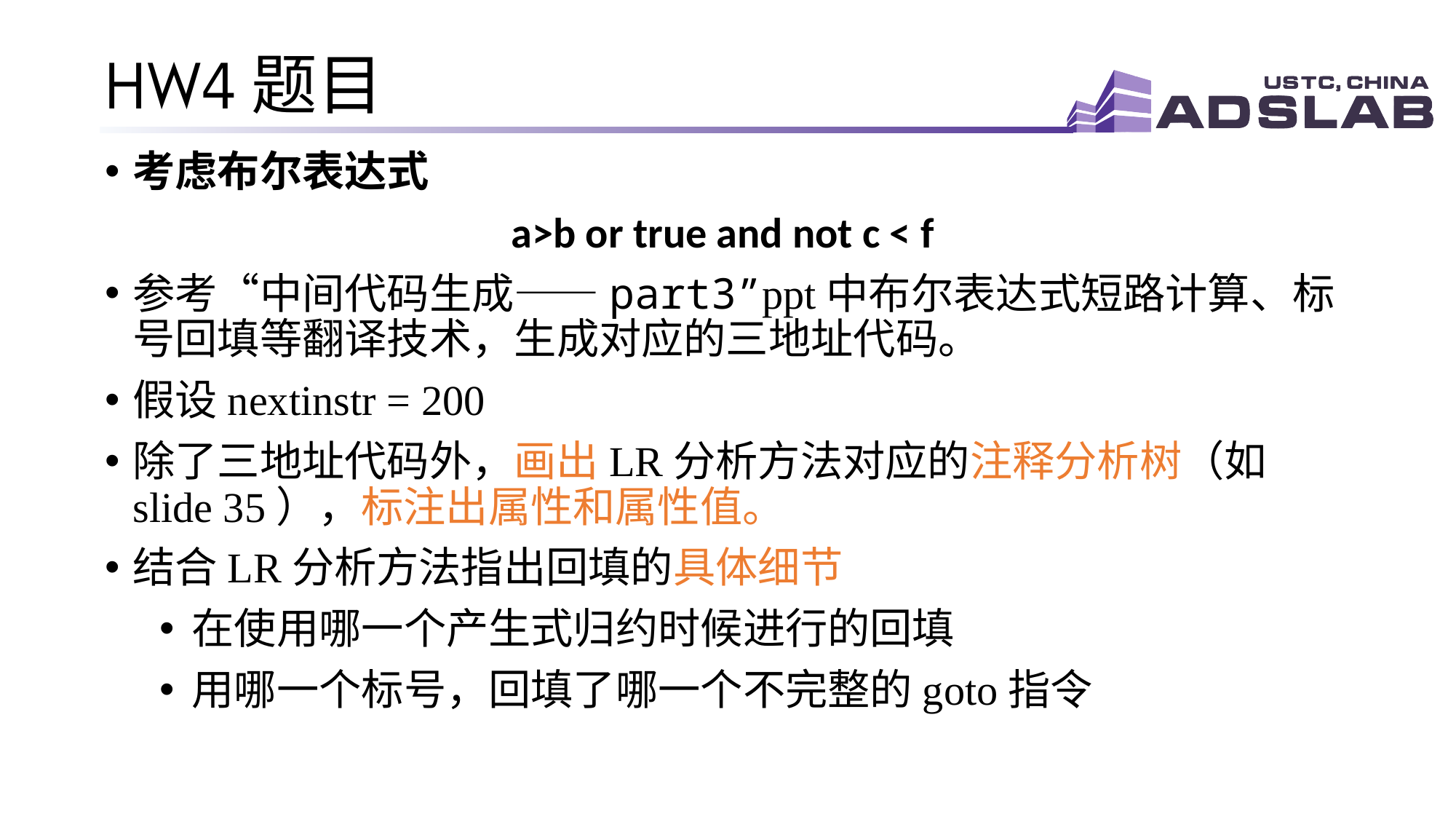

# HW4题目
考虑布尔表达式
a>b or true and not c < f
参考“中间代码生成——part3”ppt中布尔表达式短路计算、标号回填等翻译技术，生成对应的三地址代码。
假设nextinstr = 200
除了三地址代码外，画出LR分析方法对应的注释分析树（如slide 35），标注出属性和属性值。
结合LR分析方法指出回填的具体细节
在使用哪一个产生式归约时候进行的回填
用哪一个标号，回填了哪一个不完整的goto指令